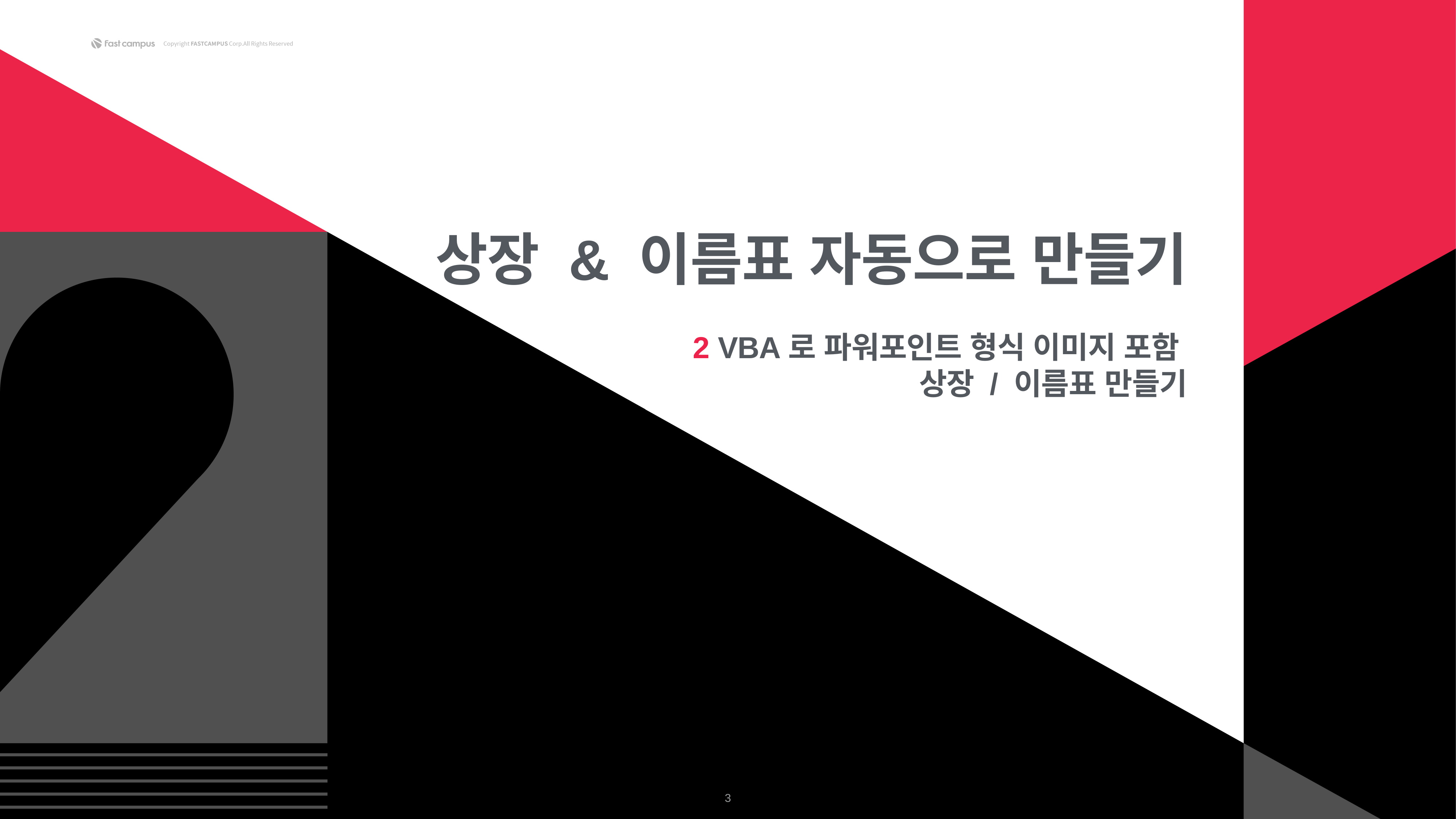

상장 & 이름표 자동으로 만들기

2 VBA로 파워포인트 형식 이미지 포함
상장 / 이름표 만들기
3